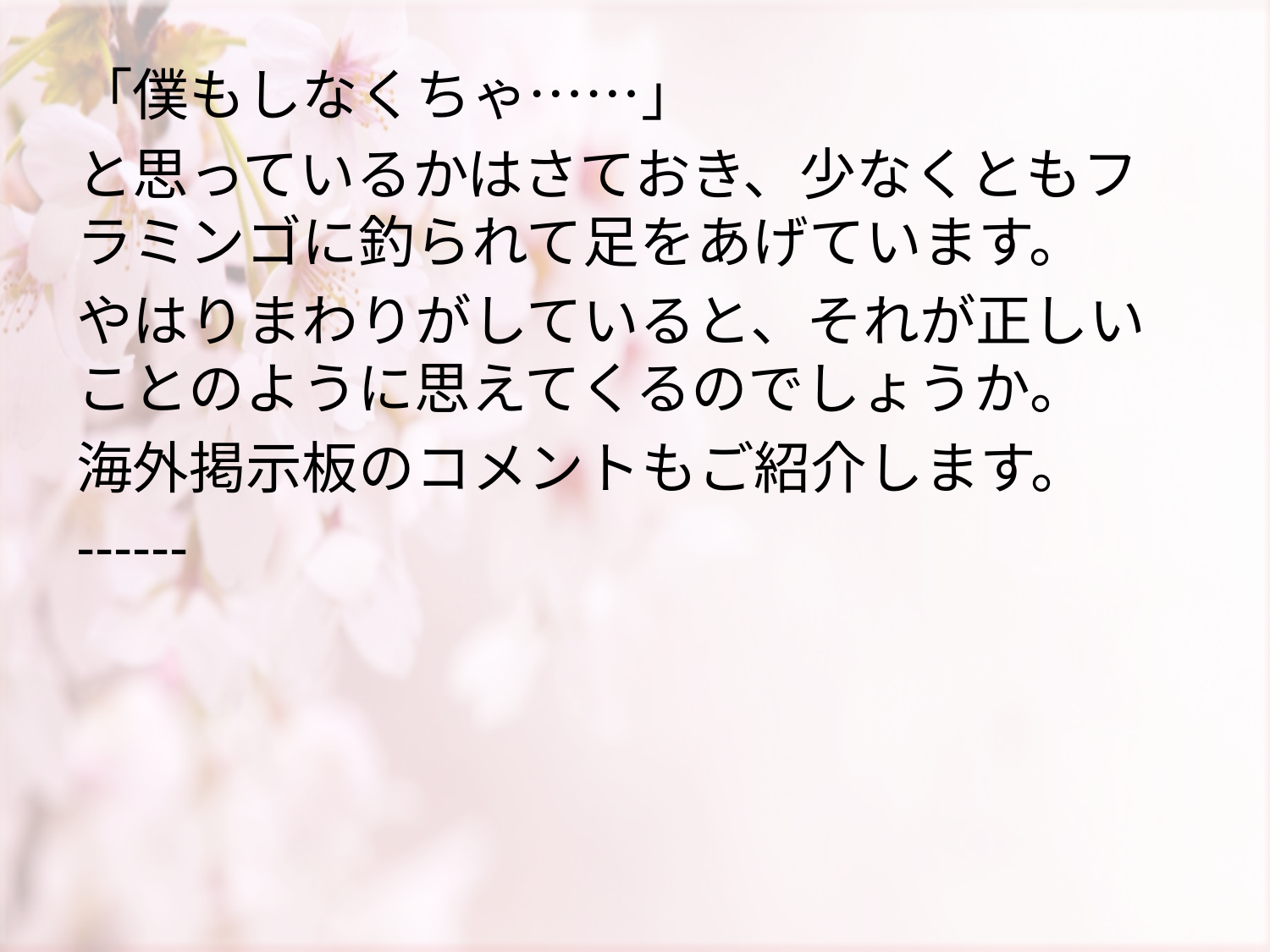

「僕もしなくちゃ……」
と思っているかはさておき、少なくともフラミンゴに釣られて足をあげています。
やはりまわりがしていると、それが正しいことのように思えてくるのでしょうか。
海外掲示板のコメントもご紹介します。
------